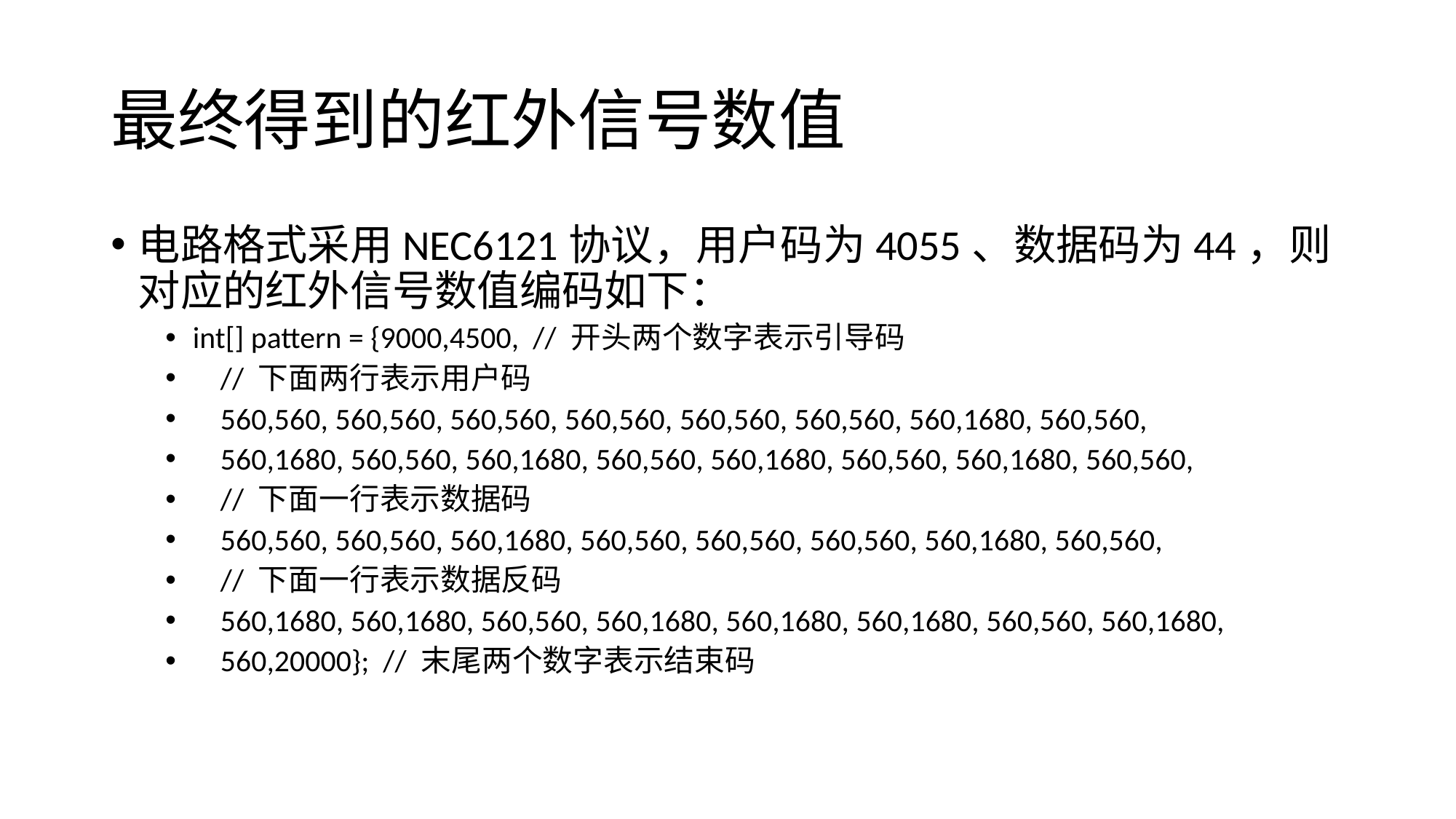

# 最终得到的红外信号数值
电路格式采用NEC6121协议，用户码为4055、数据码为44，则对应的红外信号数值编码如下：
int[] pattern = {9000,4500,  // 开头两个数字表示引导码
    // 下面两行表示用户码
    560,560, 560,560, 560,560, 560,560, 560,560, 560,560, 560,1680, 560,560,
    560,1680, 560,560, 560,1680, 560,560, 560,1680, 560,560, 560,1680, 560,560,
    // 下面一行表示数据码
    560,560, 560,560, 560,1680, 560,560, 560,560, 560,560, 560,1680, 560,560,
    // 下面一行表示数据反码
    560,1680, 560,1680, 560,560, 560,1680, 560,1680, 560,1680, 560,560, 560,1680,
    560,20000};  // 末尾两个数字表示结束码